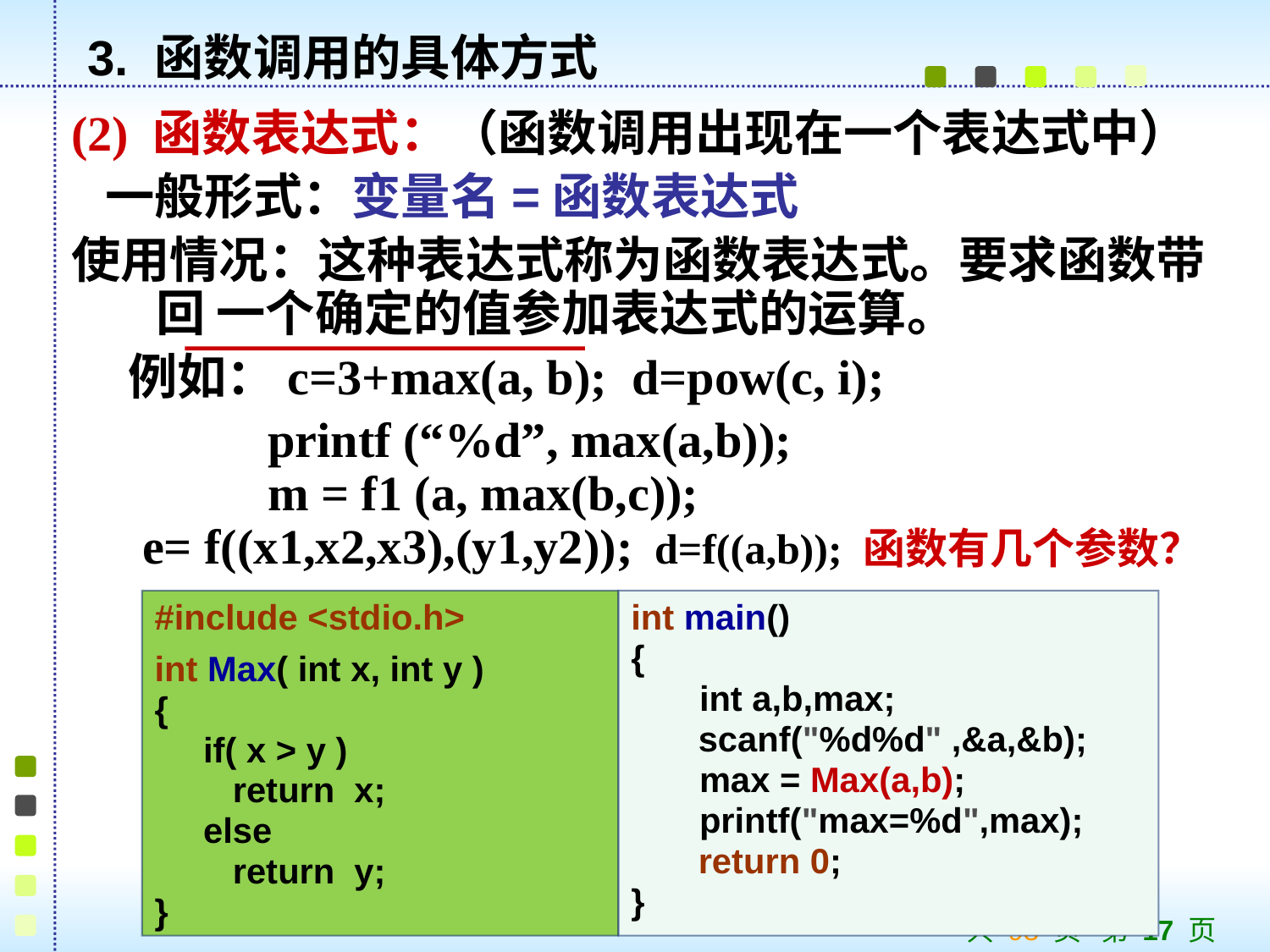

# 3. 函数调用的具体方式
(2) 函数表达式：（函数调用出现在一个表达式中）
  一般形式：变量名=函数表达式
使用情况：这种表达式称为函数表达式。要求函数带回 一个确定的值参加表达式的运算。
    例如：c=3+max(a, b);  d=pow(c, i);
                printf (“%d”, max(a,b));
                m = f1 (a, max(b,c));
        e= f((x1,x2,x3),(y1,y2));  d=f((a,b)); 函数有几个参数？

#include <stdio.h>
int Max( int x, int y )
{
     if( x > y )
        return  x;
     else
        return  y;
}

int main()
{
       int a,b,max;
	  scanf("%d%d" ,&a,&b);
       max = Max(a,b);
       printf("max=%d",max);
	  return 0;
}
共 93 页   第 17 页